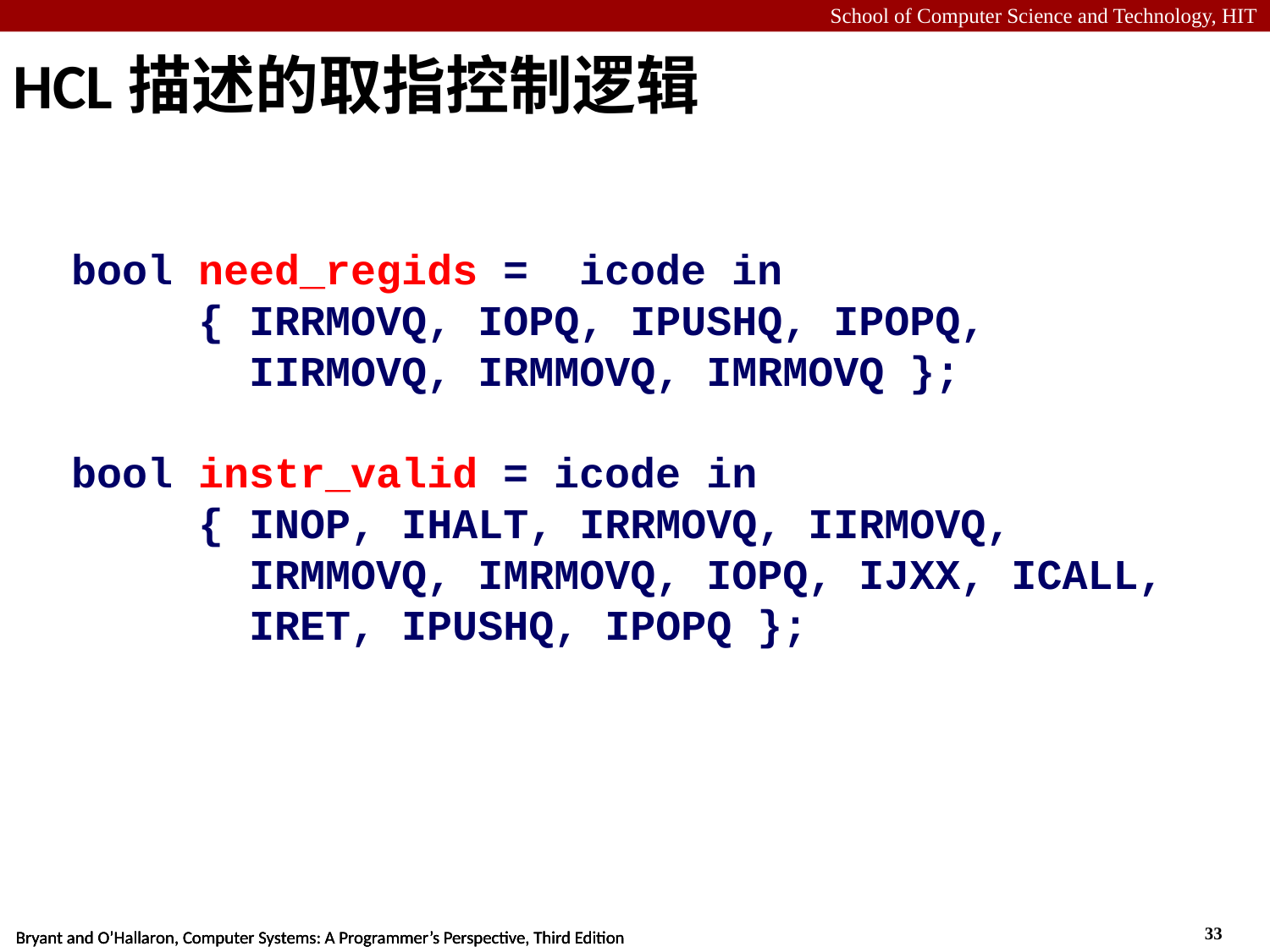

# HCL描述的取指控制逻辑
bool need_regids =	icode in
     { IRRMOVQ, IOPQ, IPUSHQ, IPOPQ,
	  IIRMOVQ, IRMMOVQ, IMRMOVQ };

bool instr_valid = icode in
	{ INOP, IHALT, IRRMOVQ, IIRMOVQ,
       IRMMOVQ, IMRMOVQ, IOPQ, IJXX, ICALL,
       IRET, IPUSHQ, IPOPQ };